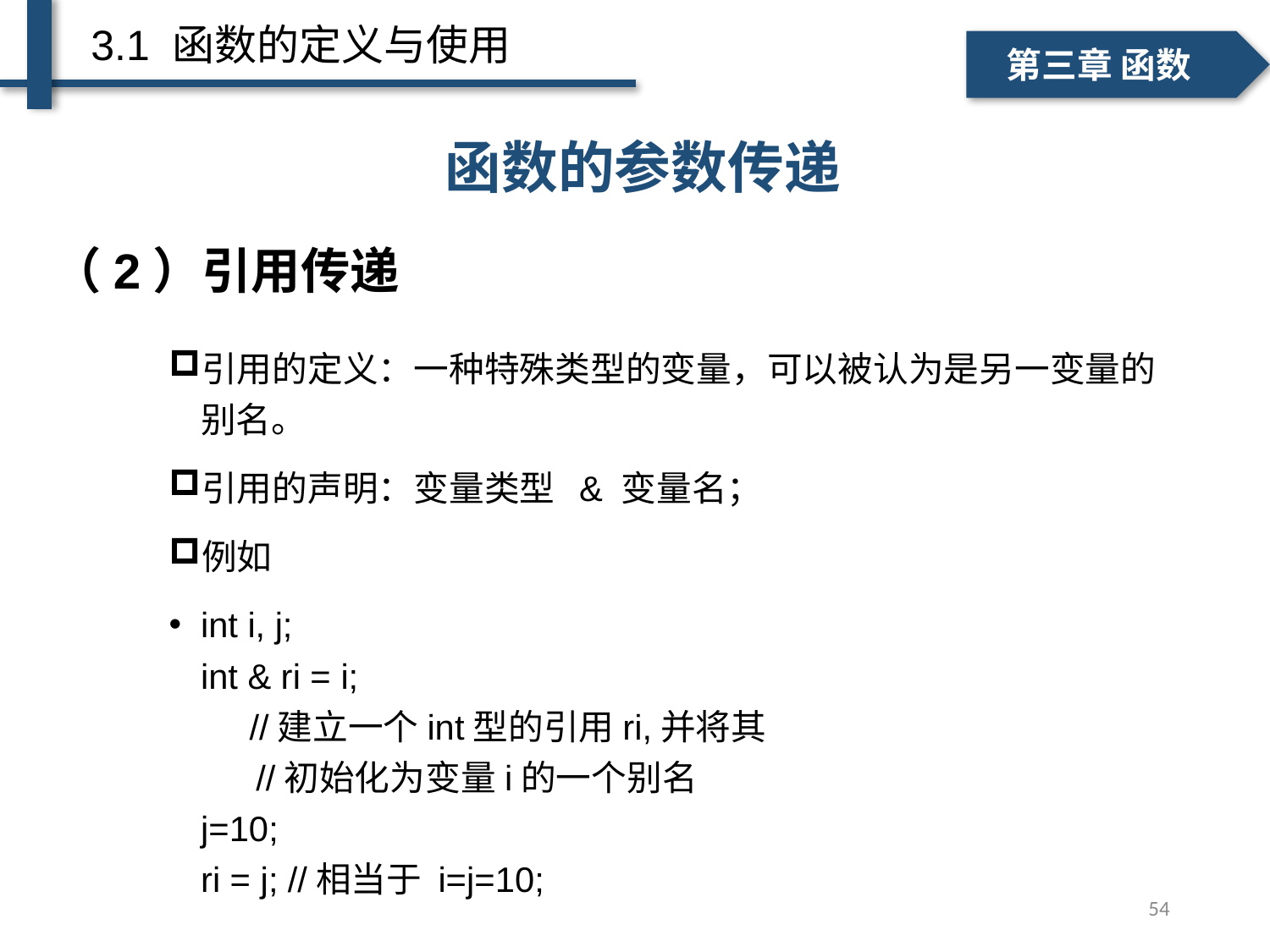

3.1 函数的定义与使用
一、个人简介
二、学术成绩

第三章 函数

函数的参数传递
（2）引用传递
引用的定义：一种特殊类型的变量，可以被认为是另一变量的别名。
引用的声明：变量类型  & 变量名；
例如
int i, j;
int & ri = i;
     //建立一个int型的引用ri,并将其
      //初始化为变量i的一个别名
j=10;
ri = j; //相当于 i=j=10;
54